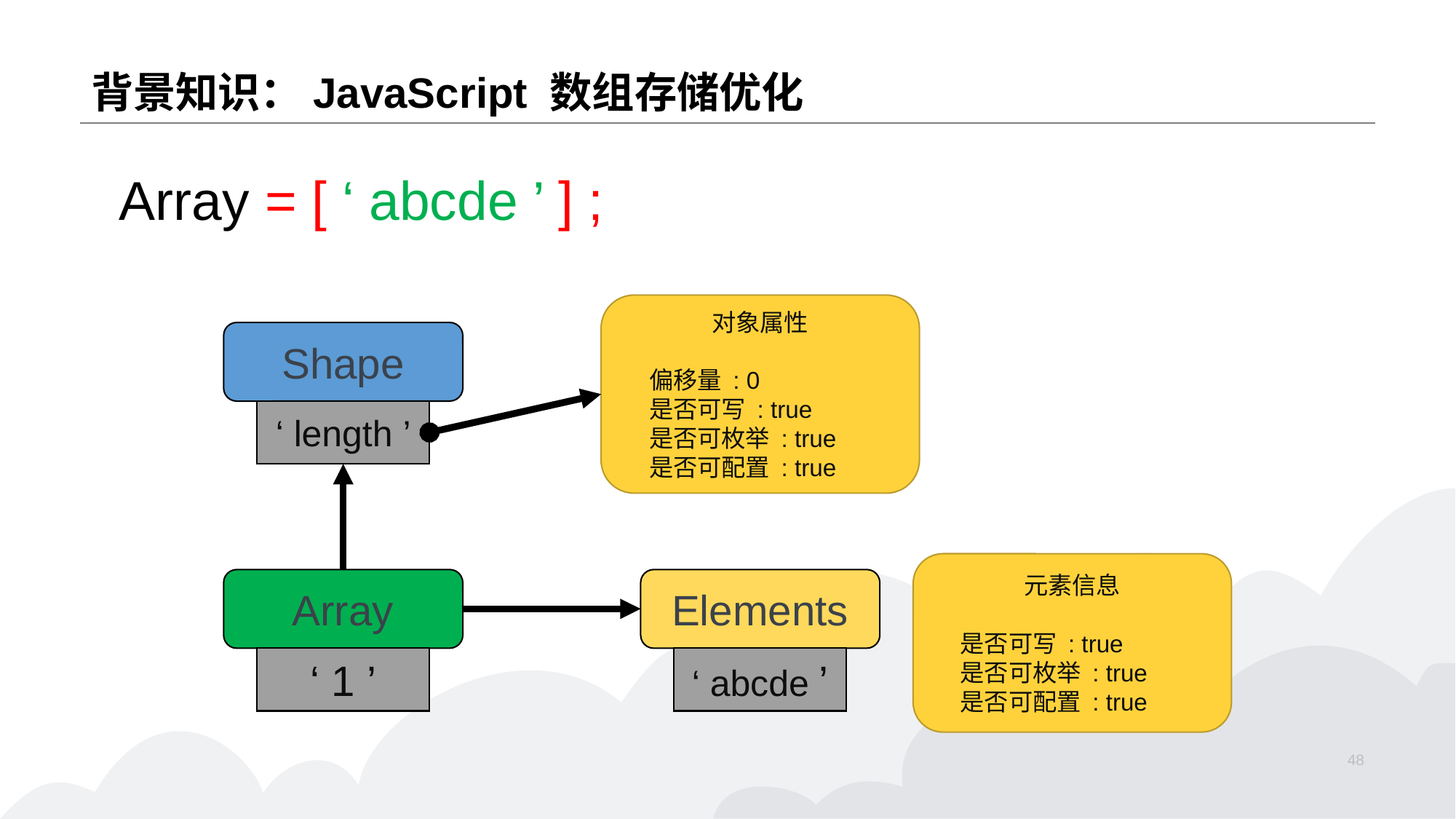

# 背景知识：JavaScript 数组存储优化
Array = [ ‘ abcde ’ ] ;
对象属性

    偏移量 : 0
    是否可写 : true
    是否可枚举 : true
    是否可配置 : true
Shape
‘ length ’
元素信息

    是否可写 : true
    是否可枚举 : true
    是否可配置 : true
Array
‘ 1 ’
Elements
‘ abcde ’

48